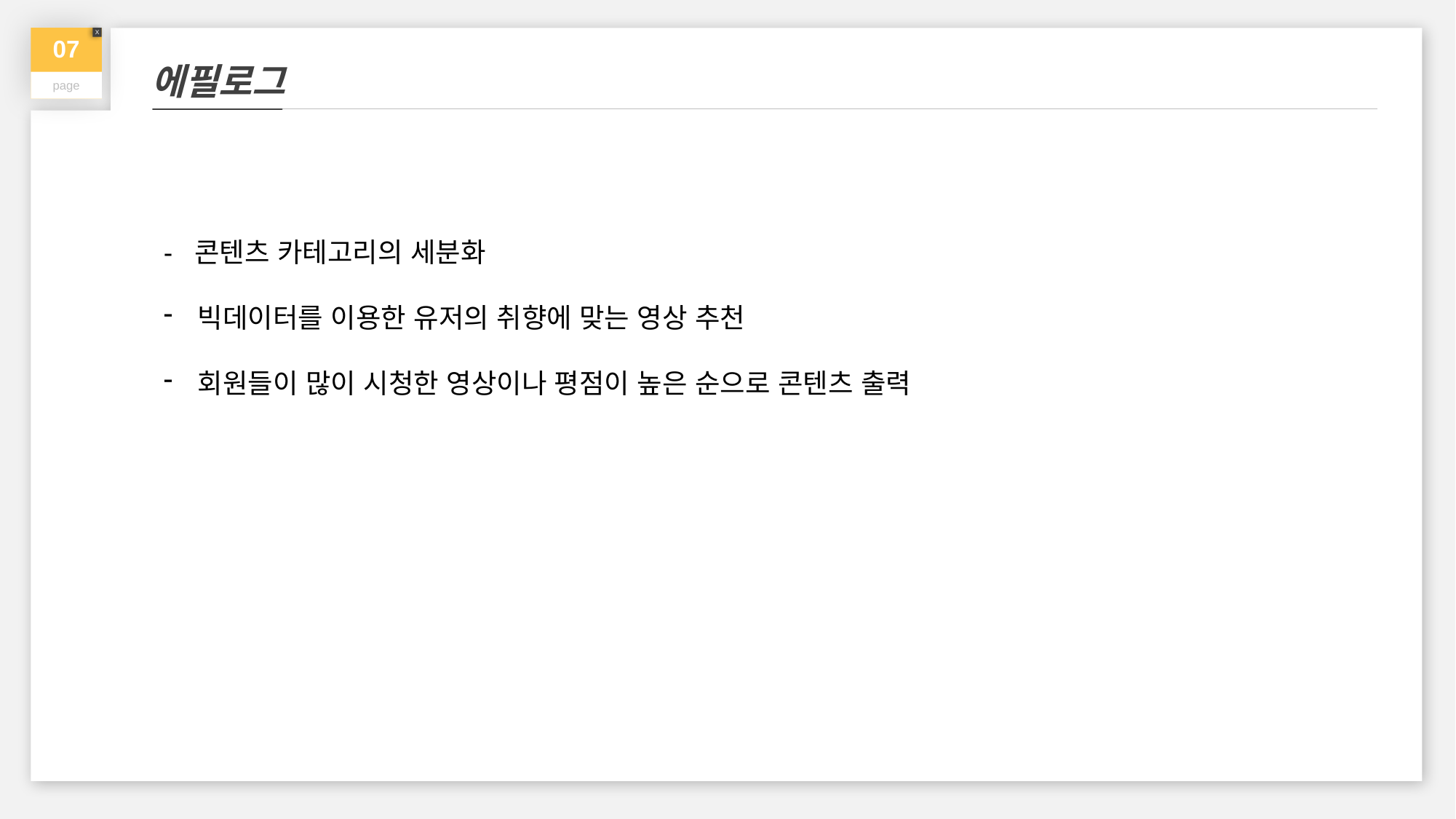

07
page
X
에필로그
-  콘텐츠 카테고리의 세분화

빅데이터를 이용한 유저의 취향에 맞는 영상 추천

회원들이 많이 시청한 영상이나 평점이 높은 순으로 콘텐츠 출력